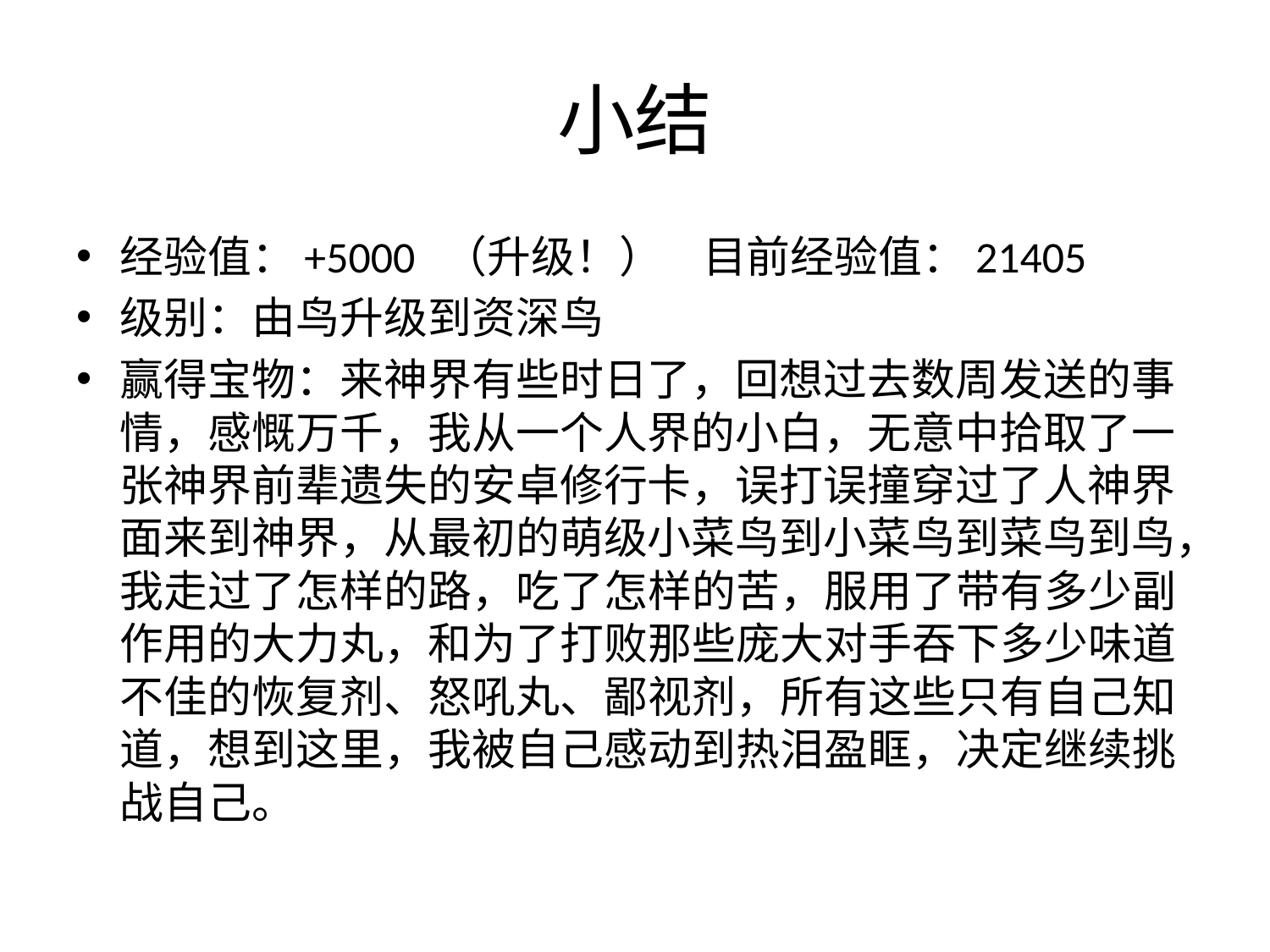

# 小结
经验值：+5000  （升级！）    目前经验值：21405
级别：由鸟升级到资深鸟
赢得宝物：来神界有些时日了，回想过去数周发送的事情，感慨万千，我从一个人界的小白，无意中拾取了一张神界前辈遗失的安卓修行卡，误打误撞穿过了人神界面来到神界，从最初的萌级小菜鸟到小菜鸟到菜鸟到鸟，我走过了怎样的路，吃了怎样的苦，服用了带有多少副作用的大力丸，和为了打败那些庞大对手吞下多少味道不佳的恢复剂、怒吼丸、鄙视剂，所有这些只有自己知道，想到这里，我被自己感动到热泪盈眶，决定继续挑战自己。